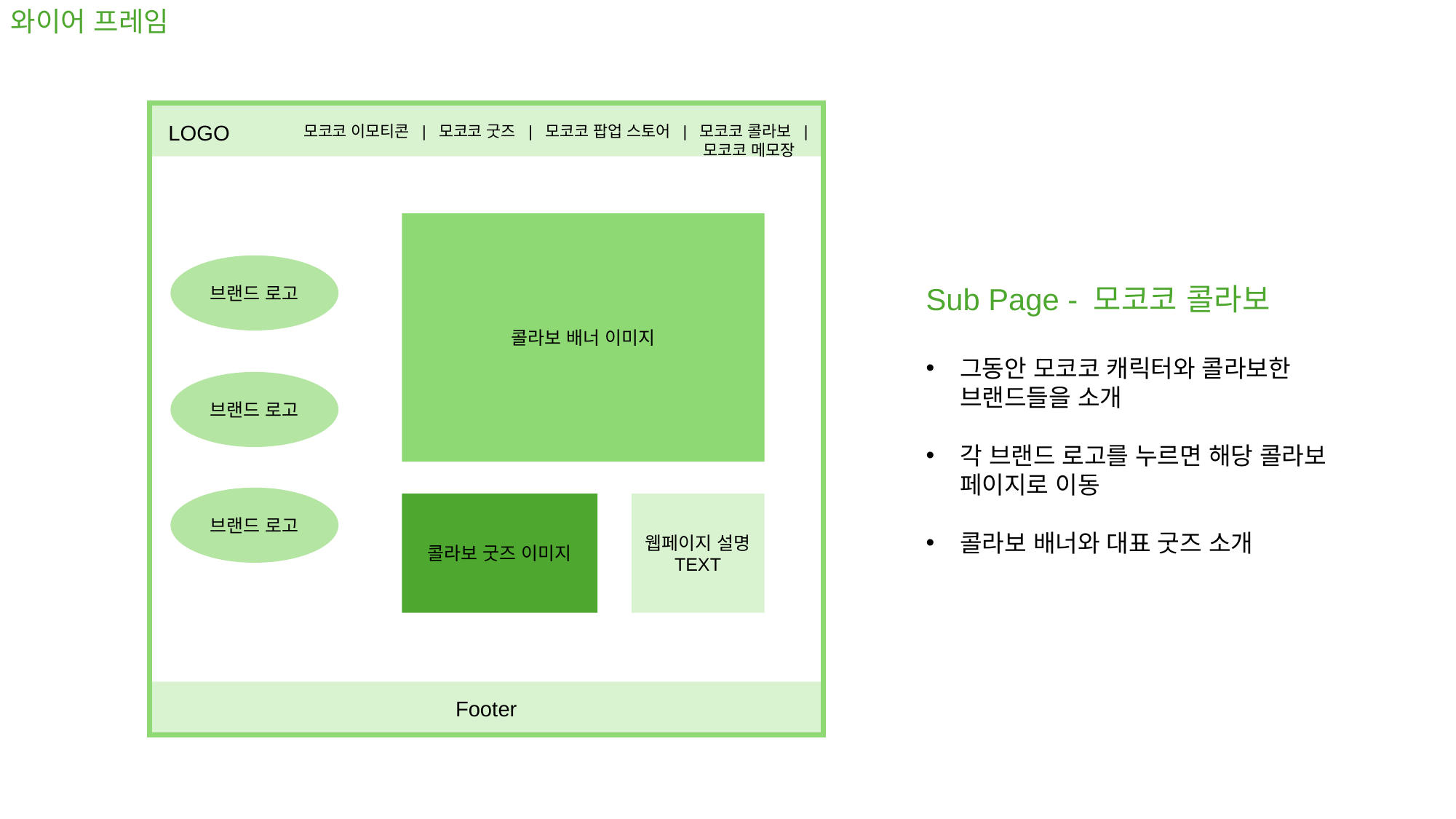

와이어 프레임

LOGO
모코코 이모티콘  |  모코코 굿즈  |  모코코 팝업 스토어  |  모코코 콜라보  |  모코코 메모장
콜라보 배너 이미지
브랜드 로고
Sub Page - 모코코 콜라보

그동안 모코코 캐릭터와 콜라보한 브랜드들을 소개

각 브랜드 로고를 누르면 해당 콜라보 페이지로 이동

콜라보 배너와 대표 굿즈 소개
브랜드 로고
브랜드 로고
웹페이지 설명 TEXT
콜라보 굿즈 이미지
Footer